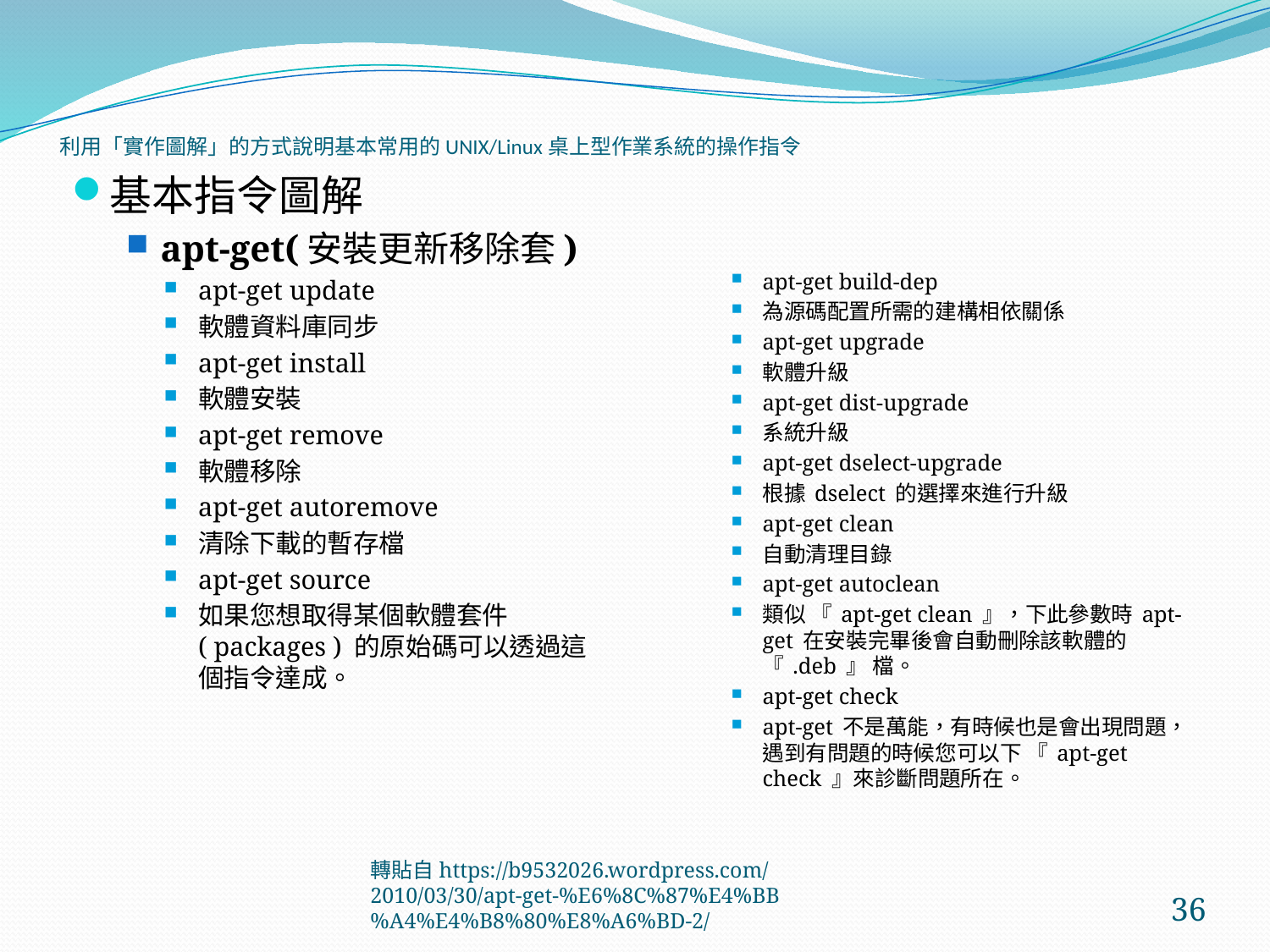

# 利用「實作圖解」的方式說明基本常用的UNIX/Linux桌上型作業系統的操作指令
基本指令圖解
apt-get(安裝更新移除套)
apt-get update
軟體資料庫同步
apt-get install
軟體安裝
apt-get remove
軟體移除
apt-get autoremove
清除下載的暫存檔
apt-get source
如果您想取得某個軟體套件 ( packages ) 的原始碼可以透過這個指令達成。
apt-get build-dep
為源碼配置所需的建構相依關係
apt-get upgrade
軟體升級
apt-get dist-upgrade
系統升級
apt-get dselect-upgrade
根據 dselect 的選擇來進行升級
apt-get clean
自動清理目錄
apt-get autoclean
類似 『 apt-get clean 』，下此參數時 apt-get 在安裝完畢後會自動刪除該軟體的 『 .deb 』 檔。
apt-get check
apt-get 不是萬能，有時候也是會出現問題，遇到有問題的時候您可以下 『 apt-get check 』來診斷問題所在。

轉貼自https://b9532026.wordpress.com/2010/03/30/apt-get-%E6%8C%87%E4%BB%A4%E4%B8%80%E8%A6%BD-2/
36